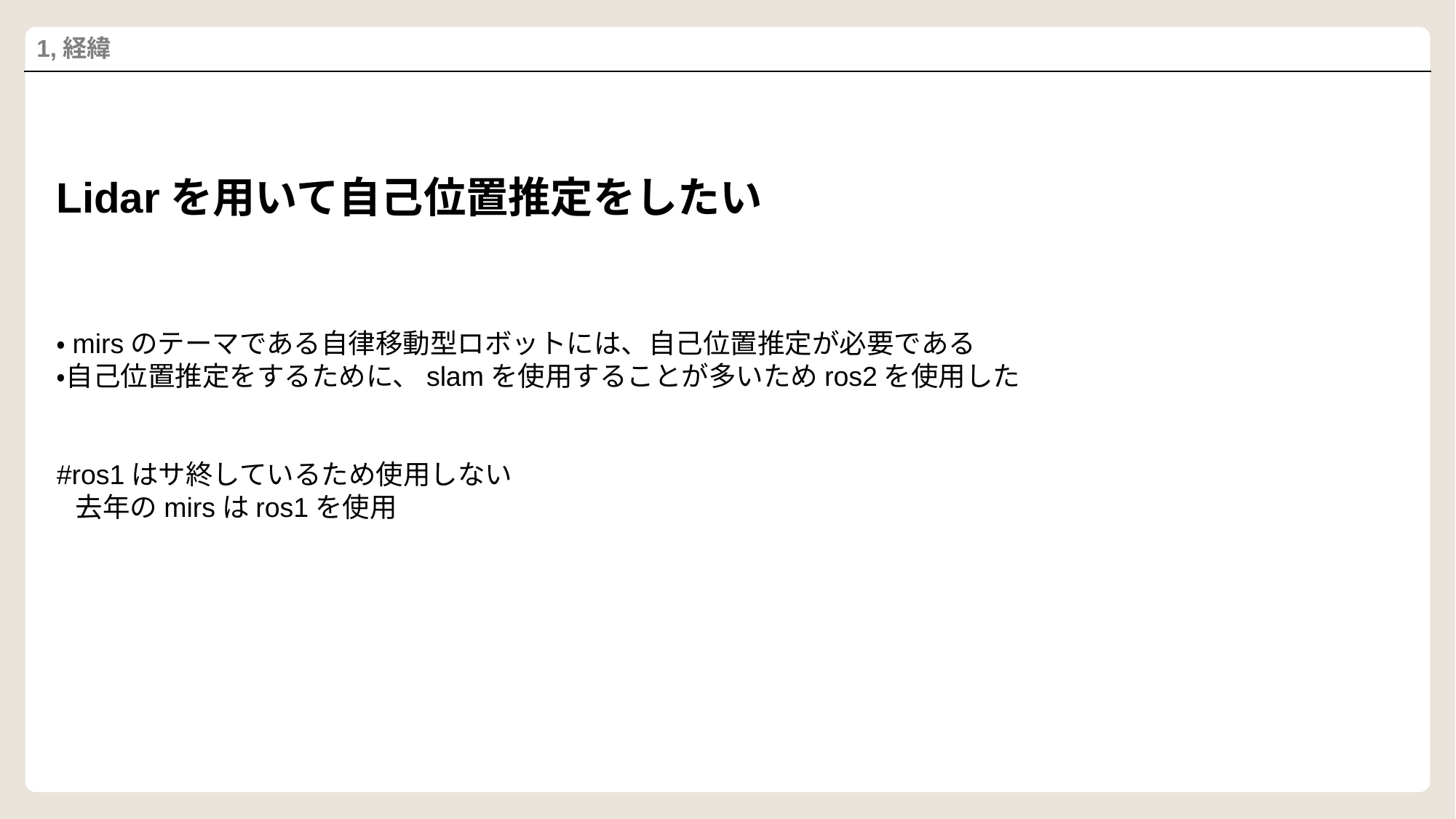

1,経緯

Lidarを用いて自己位置推定をしたい
・mirsのテーマである自律移動型ロボットには、自己位置推定が必要である
・自己位置推定をするために、slamを使用することが多いためros2を使用した

#ros1はサ終しているため使用しない
  去年のmirsはros1を使用